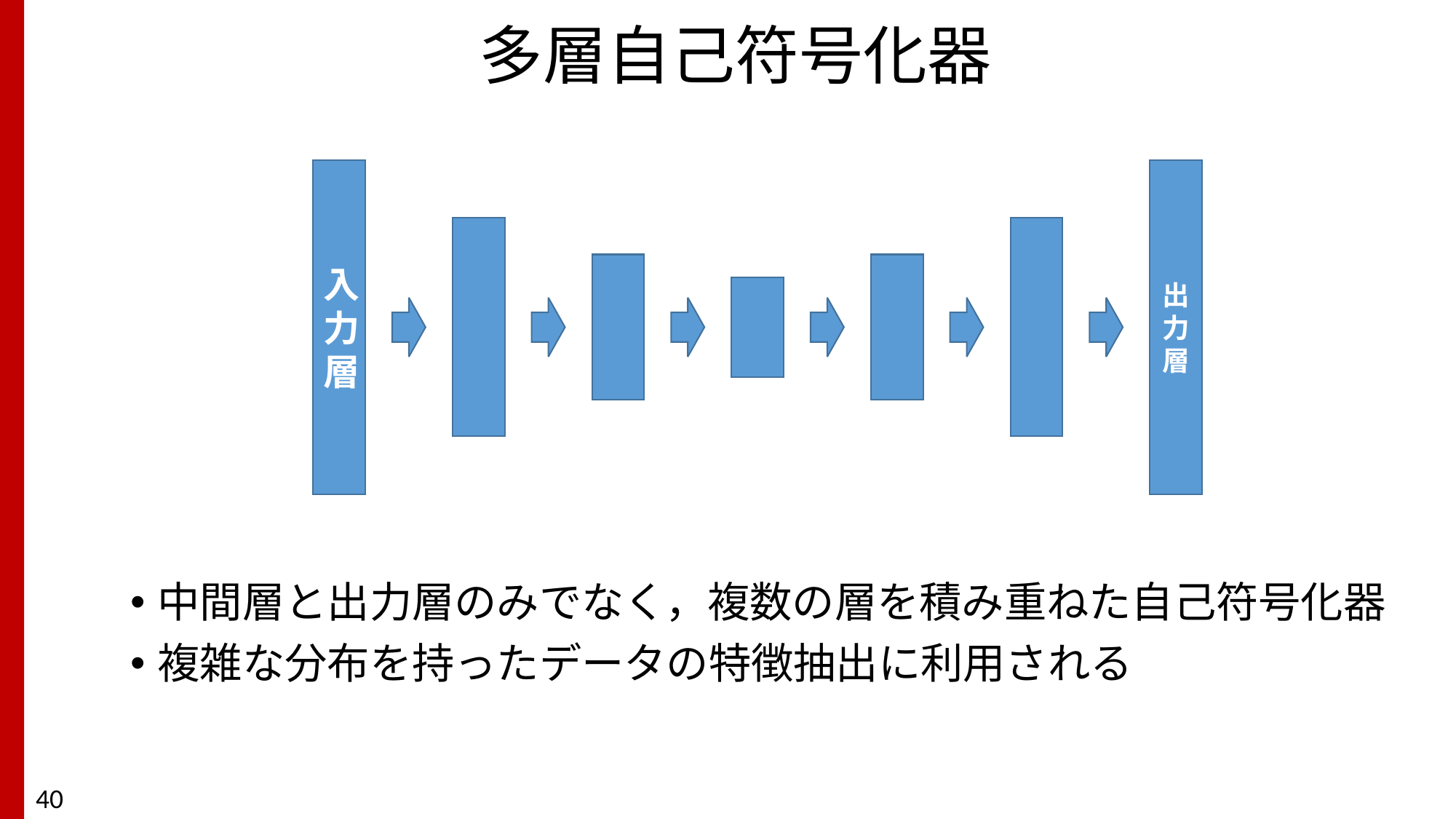

# 多層自己符号化器
入力層
出力層

中間層と出力層のみでなく，複数の層を積み重ねた自己符号化器
複雑な分布を持ったデータの特徴抽出に利用される

40